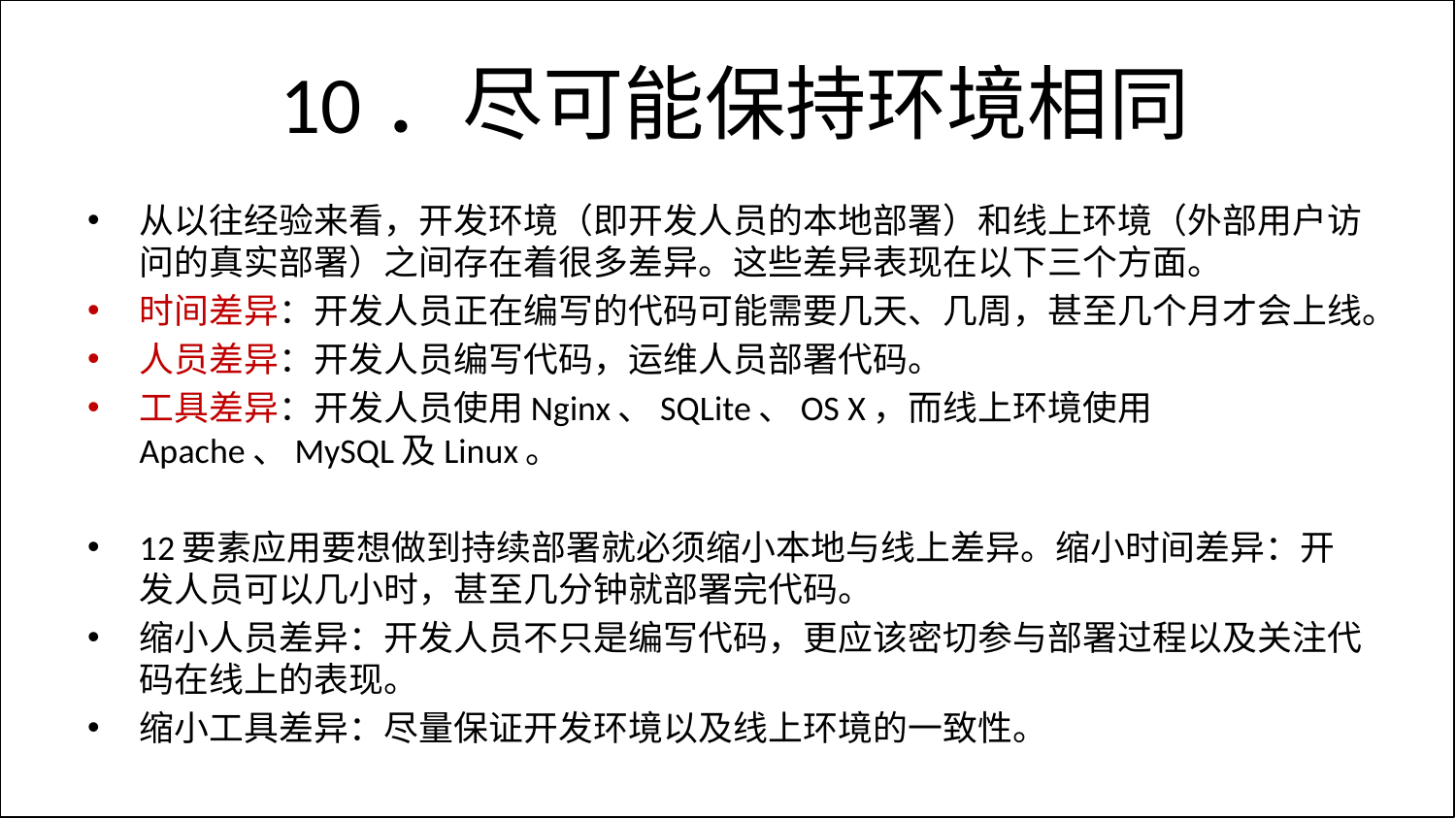

# 10．尽可能保持环境相同
从以往经验来看，开发环境（即开发人员的本地部署）和线上环境（外部用户访问的真实部署）之间存在着很多差异。这些差异表现在以下三个方面。
时间差异：开发人员正在编写的代码可能需要几天、几周，甚至几个月才会上线。
人员差异：开发人员编写代码，运维人员部署代码。
工具差异：开发人员使用Nginx、SQLite、OS X，而线上环境使用Apache、MySQL及Linux。

12要素应用要想做到持续部署就必须缩小本地与线上差异。缩小时间差异：开发人员可以几小时，甚至几分钟就部署完代码。
缩小人员差异：开发人员不只是编写代码，更应该密切参与部署过程以及关注代码在线上的表现。
缩小工具差异：尽量保证开发环境以及线上环境的一致性。